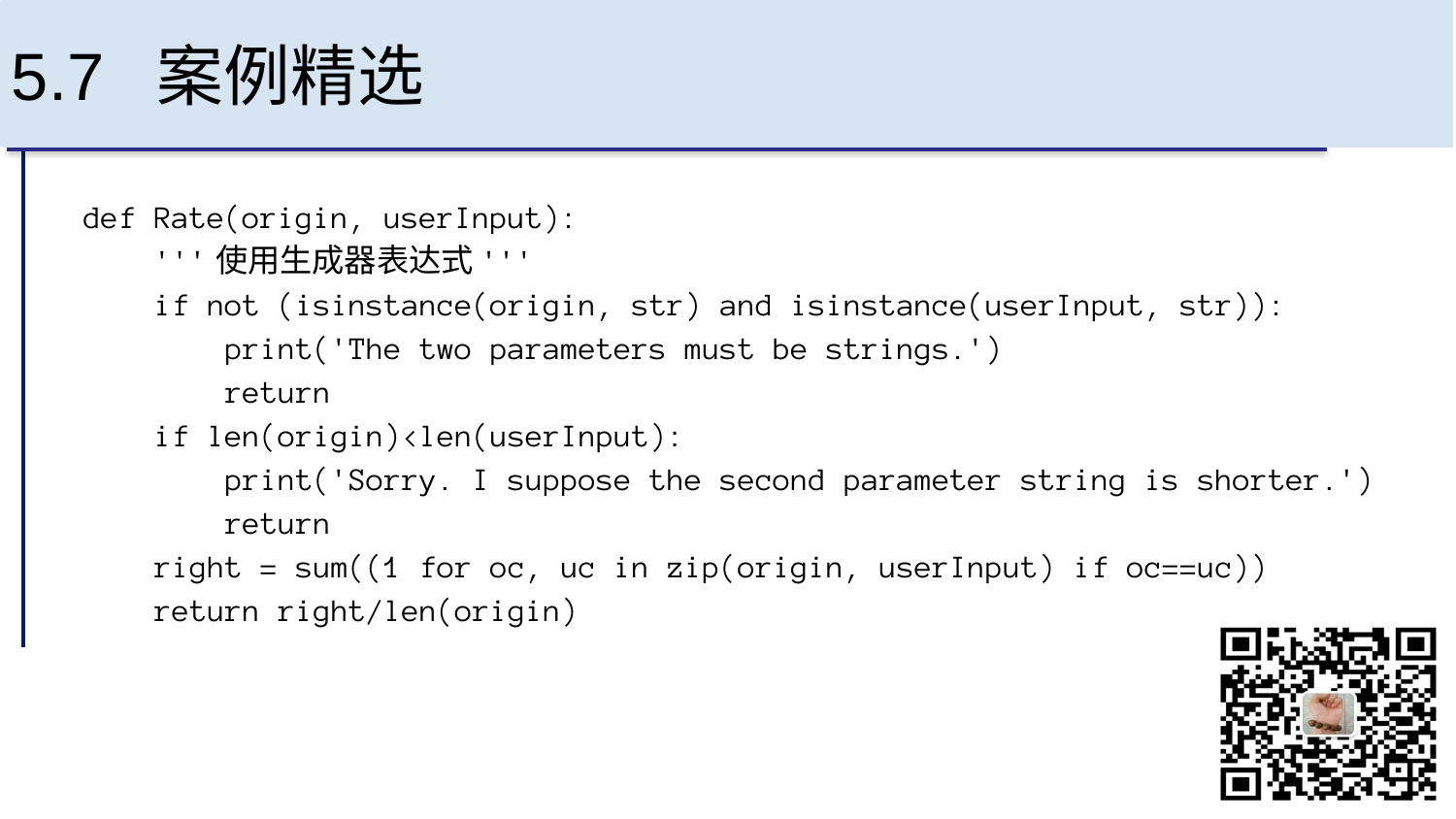

# 5.7  案例精选
def Rate(origin, userInput):
    '''使用生成器表达式'''
    if not (isinstance(origin, str) and isinstance(userInput, str)):
        print('The two parameters must be strings.')
        return
    if len(origin)<len(userInput):
        print('Sorry. I suppose the second parameter string is shorter.')
        return
    right = sum((1 for oc, uc in zip(origin, userInput) if oc==uc))
    return right/len(origin)